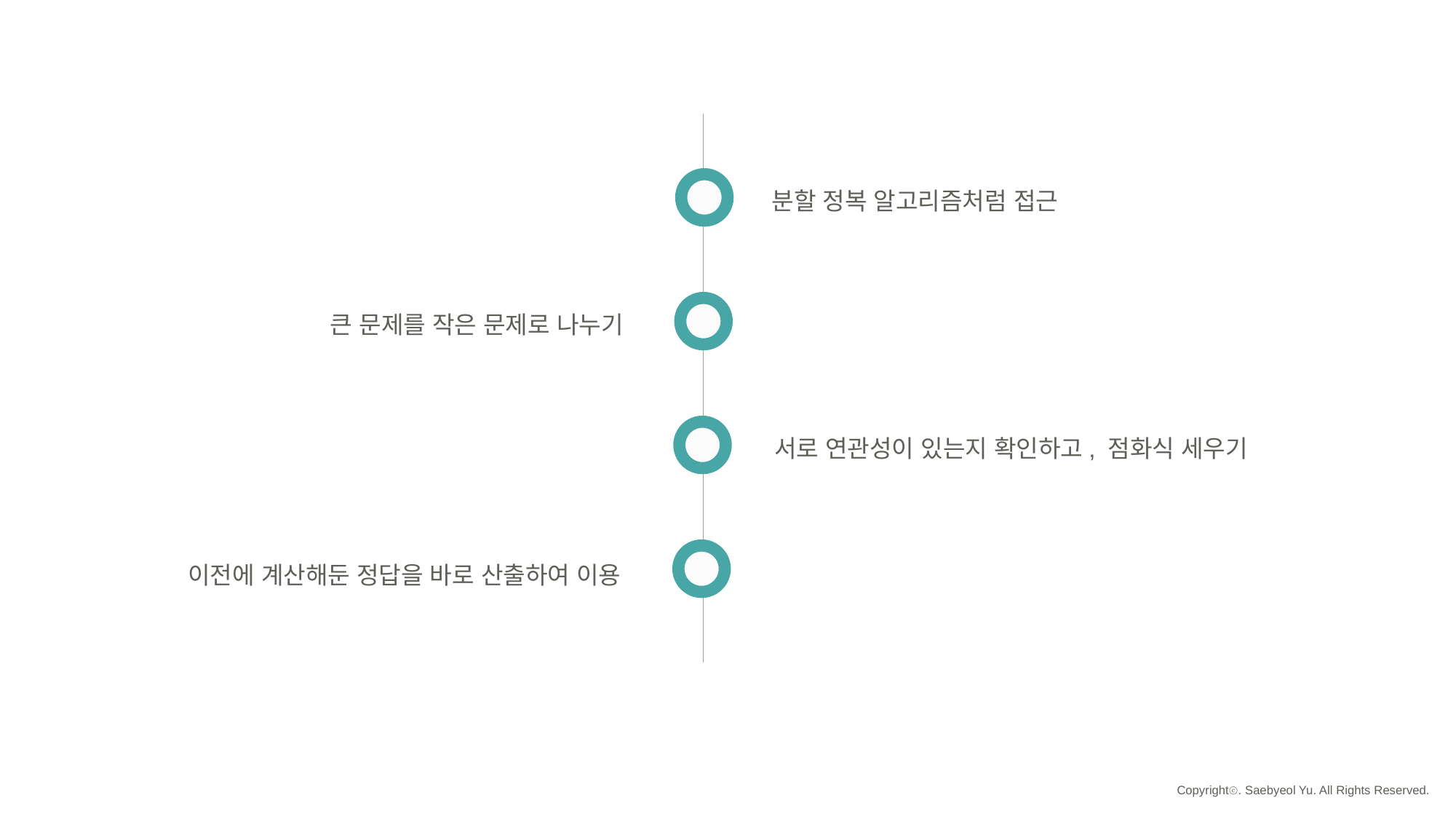

분할 정복 알고리즘처럼 접근
큰 문제를 작은 문제로 나누기
서로 연관성이 있는지 확인하고, 점화식 세우기
이전에 계산해둔 정답을 바로 산출하여 이용